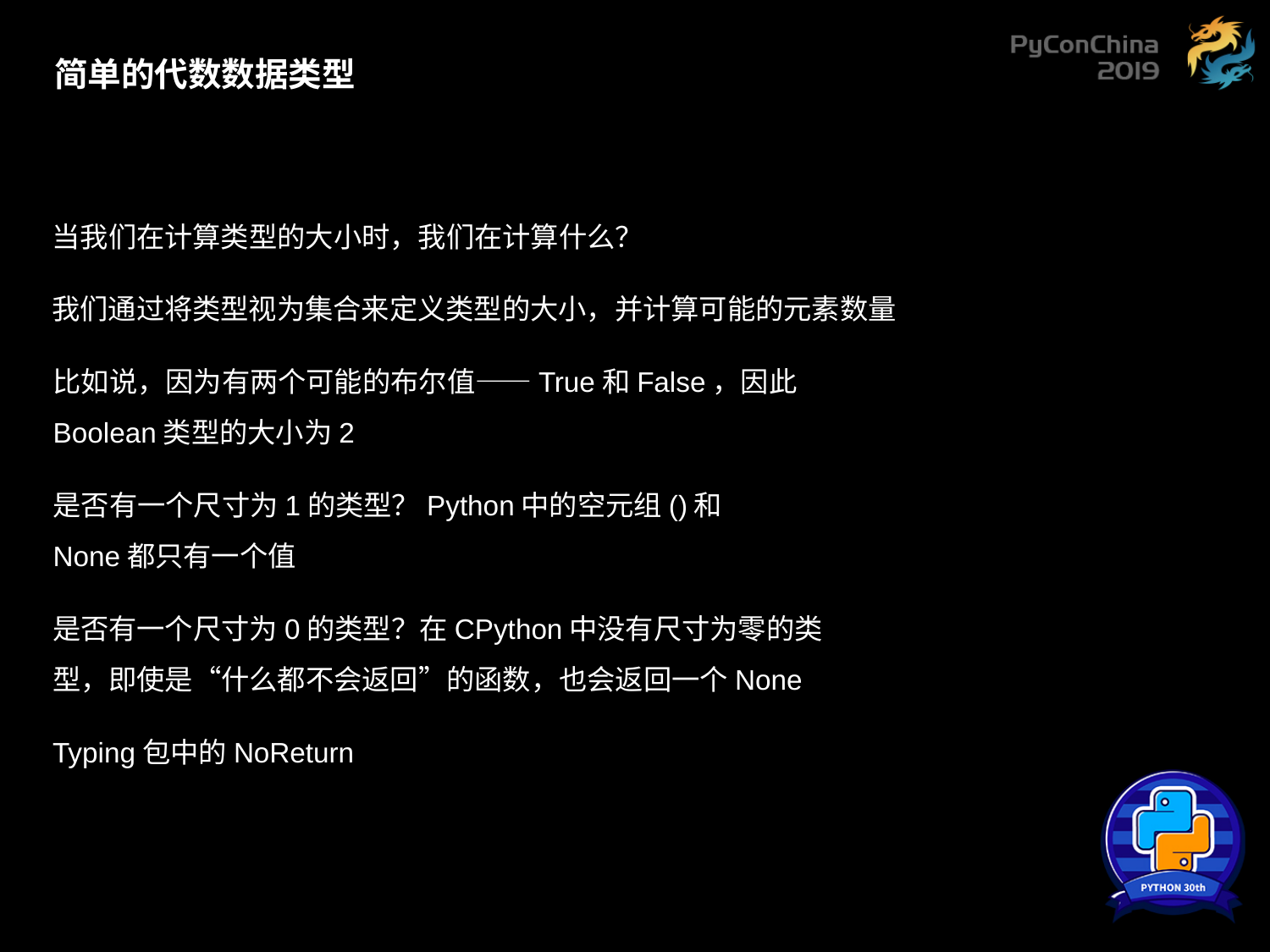

简单的代数数据类型
当我们在计算类型的大小时，我们在计算什么？
我们通过将类型视为集合来定义类型的大小，并计算可能的元素数量
比如说，因为有两个可能的布尔值——True和False，因此Boolean类型的大小为2
是否有一个尺寸为1的类型？Python中的空元组()和None都只有一个值
是否有一个尺寸为0的类型？在CPython中没有尺寸为零的类型，即使是“什么都不会返回”的函数，也会返回一个None
Typing包中的NoReturn